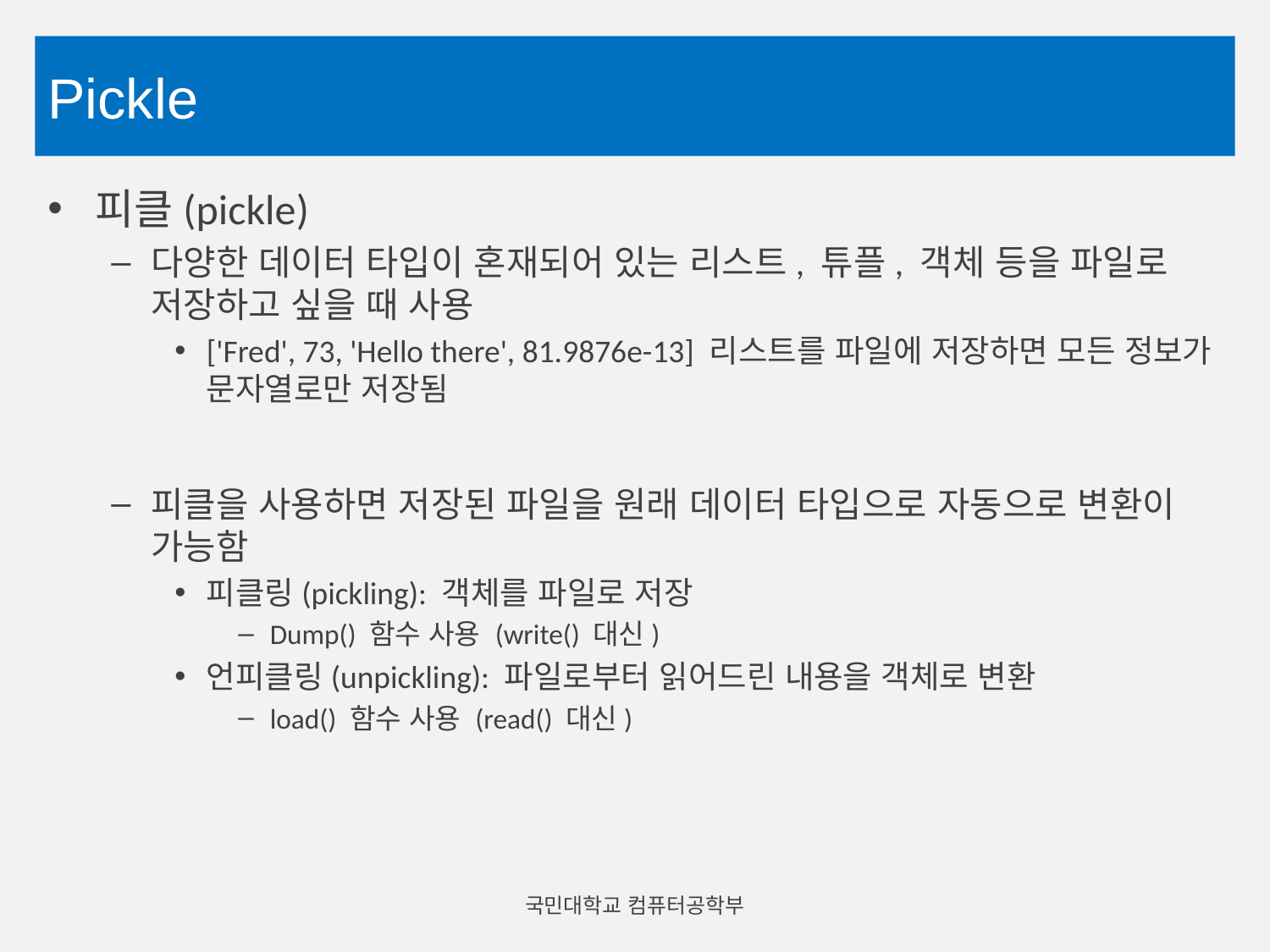

# Pickle
피클(pickle)
다양한 데이터 타입이 혼재되어 있는 리스트, 튜플, 객체 등을 파일로 저장하고 싶을 때 사용
['Fred', 73, 'Hello there', 81.9876e-13] 리스트를 파일에 저장하면 모든 정보가 문자열로만 저장됨

피클을 사용하면 저장된 파일을 원래 데이터 타입으로 자동으로 변환이 가능함
피클링(pickling): 객체를 파일로 저장
Dump() 함수 사용 (write() 대신)
언피클링(unpickling): 파일로부터 읽어드린 내용을 객체로 변환
load() 함수 사용 (read() 대신)
국민대학교 컴퓨터공학부